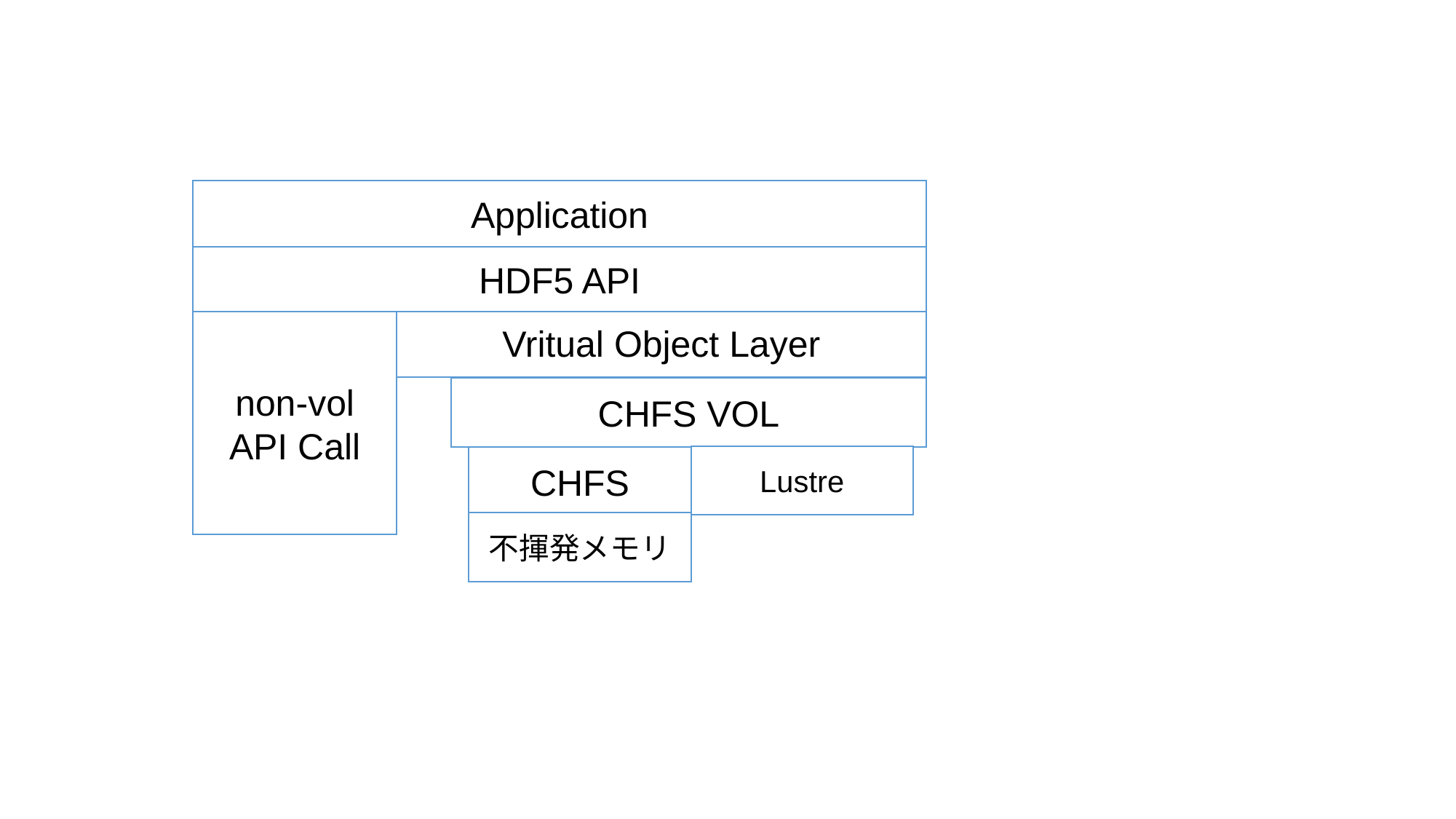

Application
HDF5 API
Vritual Object Layer
non-vol
API Call
CHFS VOL
Lustre
CHFS
不揮発メモリ